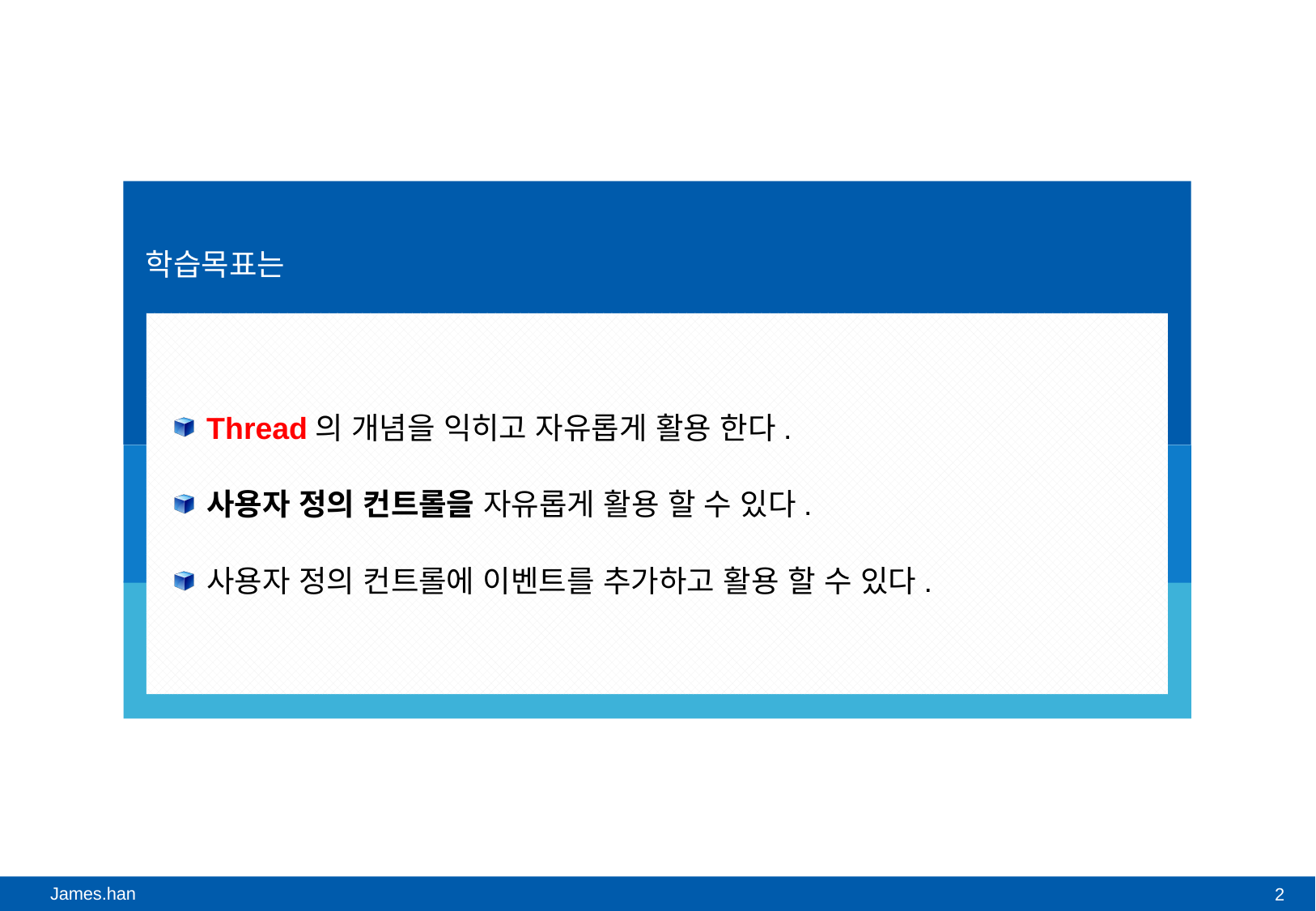

Thread의 개념을 익히고 자유롭게 활용 한다.
사용자 정의 컨트롤을 자유롭게 활용 할 수 있다.
사용자 정의 컨트롤에 이벤트를 추가하고 활용 할 수 있다.
2